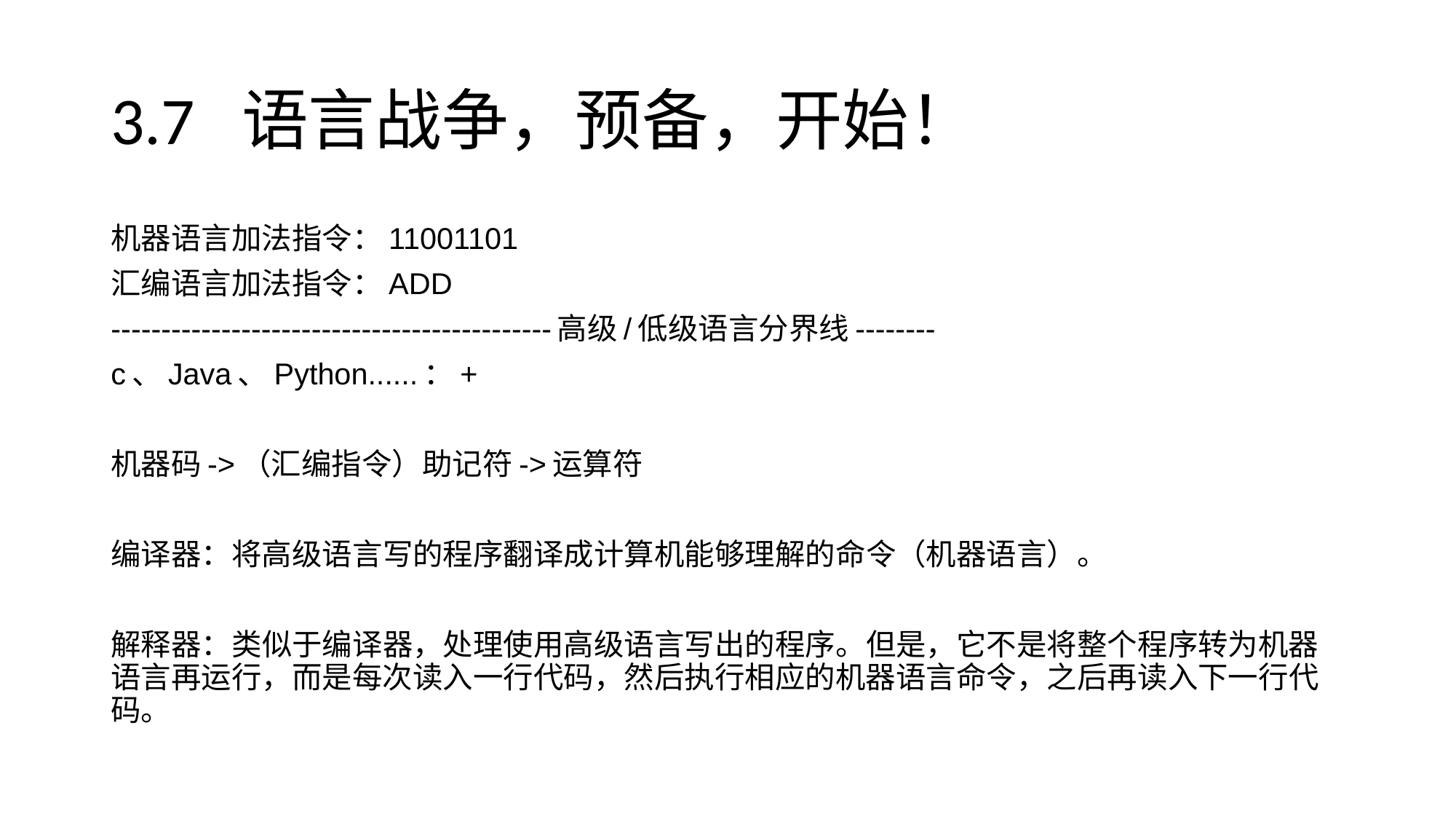

# 3.7  语言战争，预备，开始！
机器语言加法指令：11001101
汇编语言加法指令：ADD
--------------------------------------------高级/低级语言分界线--------
c、Java、Python......：+

机器码->（汇编指令）助记符->运算符

编译器：将高级语言写的程序翻译成计算机能够理解的命令（机器语言）。

解释器：类似于编译器，处理使用高级语言写出的程序。但是，它不是将整个程序转为机器语言再运行，而是每次读入一行代码，然后执行相应的机器语言命令，之后再读入下一行代码。